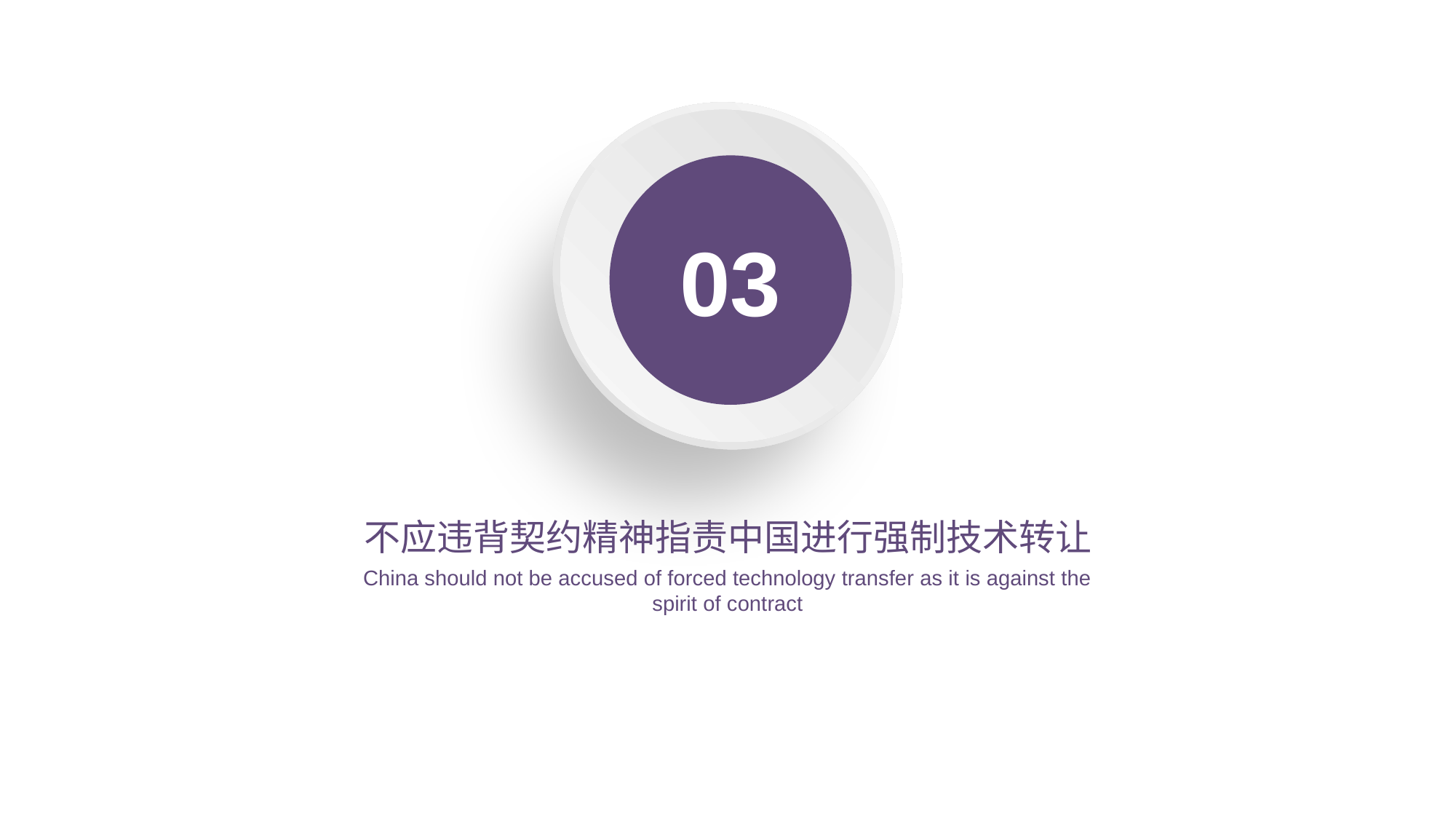

03
不应违背契约精神指责中国进行强制技术转让
China should not be accused of forced technology transfer as it is against the spirit of contract